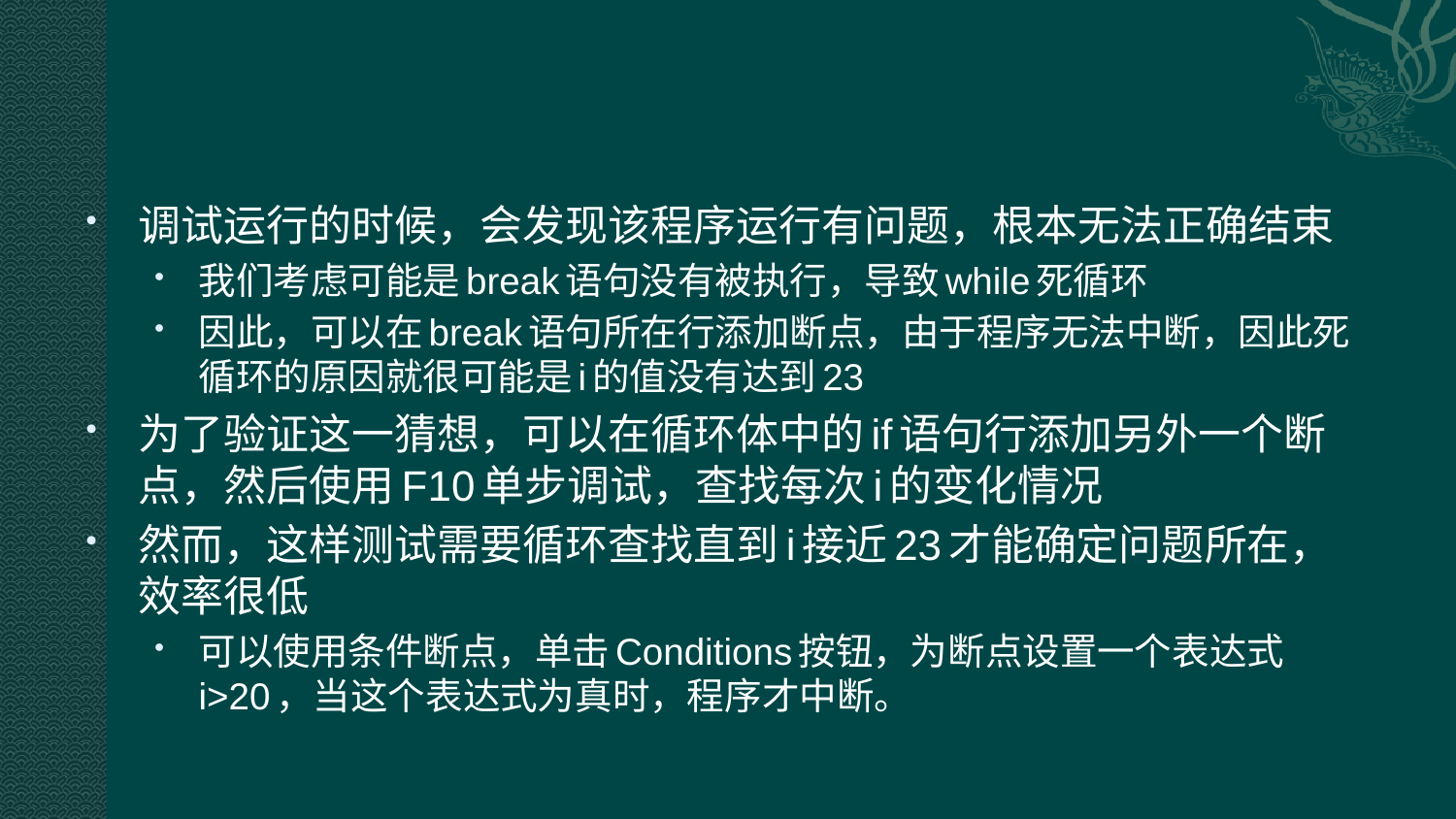

#
调试运行的时候，会发现该程序运行有问题，根本无法正确结束
我们考虑可能是break语句没有被执行，导致while死循环
因此，可以在break语句所在行添加断点，由于程序无法中断，因此死循环的原因就很可能是i的值没有达到23
为了验证这一猜想，可以在循环体中的if语句行添加另外一个断点，然后使用F10单步调试，查找每次i的变化情况
然而，这样测试需要循环查找直到i接近23才能确定问题所在，效率很低
可以使用条件断点，单击Conditions按钮，为断点设置一个表达式i>20，当这个表达式为真时，程序才中断。